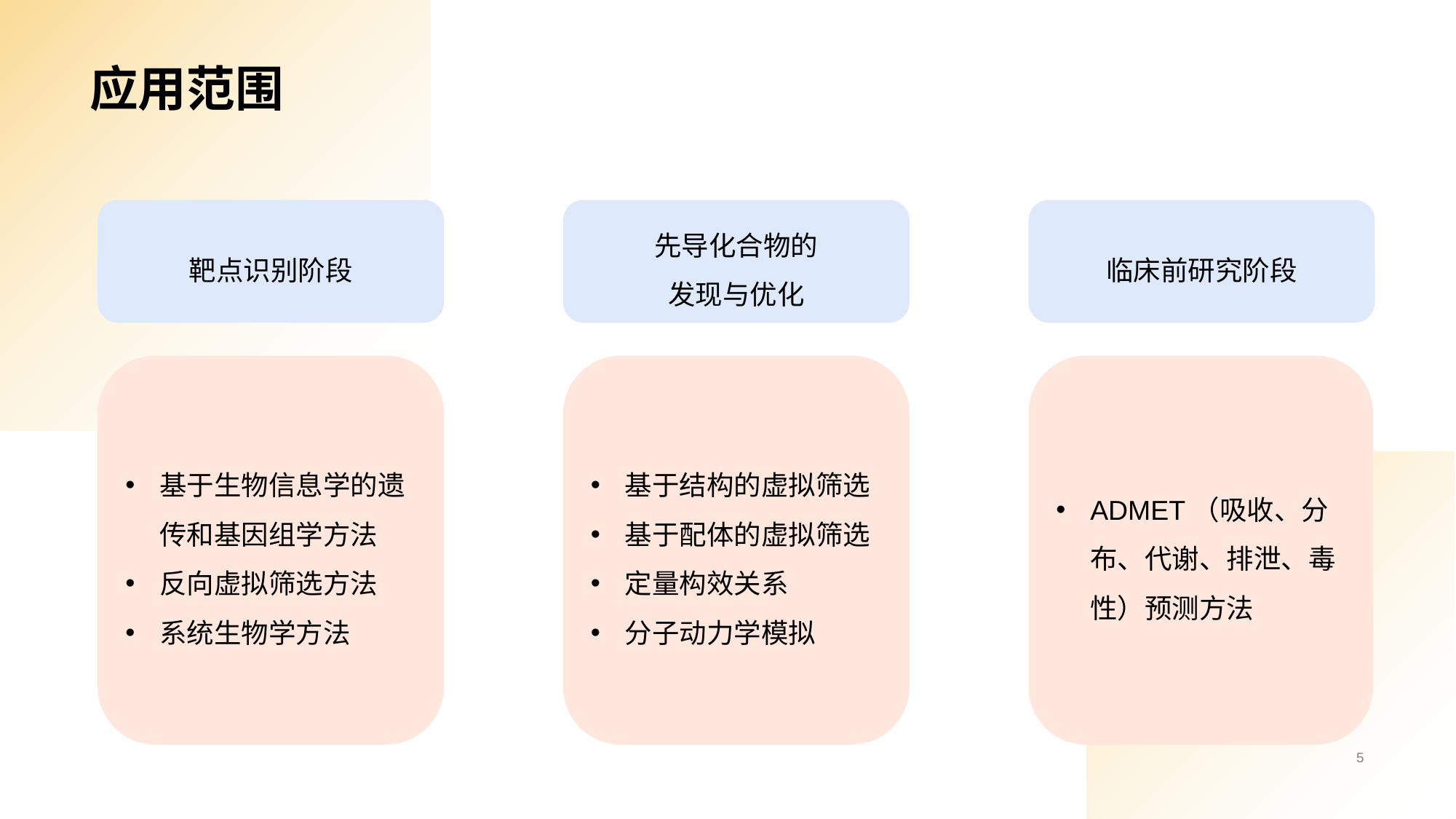

# 应用范围
靶点识别阶段
先导化合物的
发现与优化
临床前研究阶段
基于生物信息学的遗传和基因组学方法
反向虚拟筛选方法
系统生物学方法
基于结构的虚拟筛选
基于配体的虚拟筛选
定量构效关系
分子动力学模拟
ADMET（吸收、分布、代谢、排泄、毒性）预测方法
5